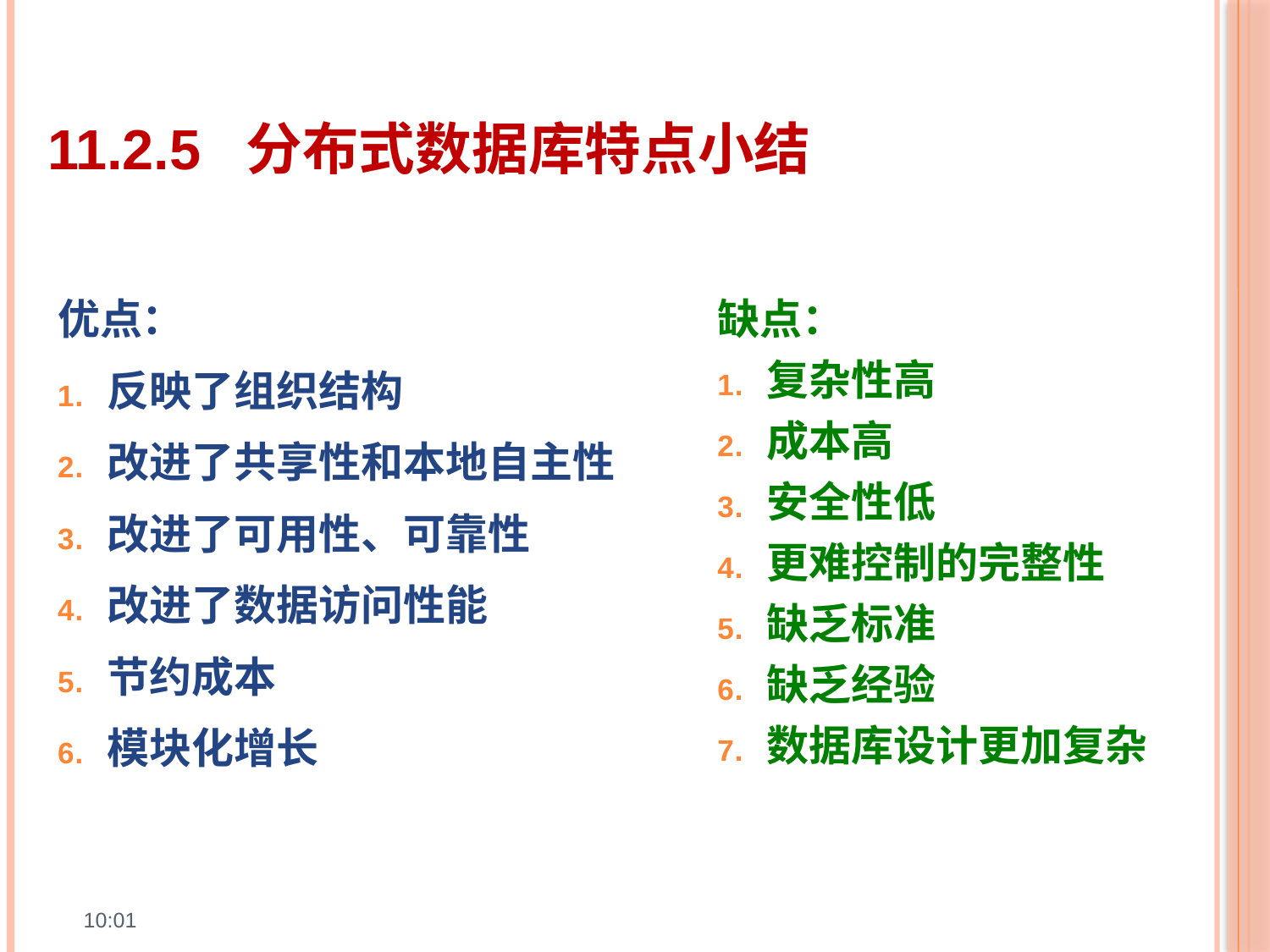

# 11.2.5  分布式数据库特点小结
优点：
反映了组织结构
改进了共享性和本地自主性
改进了可用性、可靠性
改进了数据访问性能
节约成本
模块化增长
缺点：
复杂性高
成本高
安全性低
更难控制的完整性
缺乏标准
缺乏经验
数据库设计更加复杂
10:01